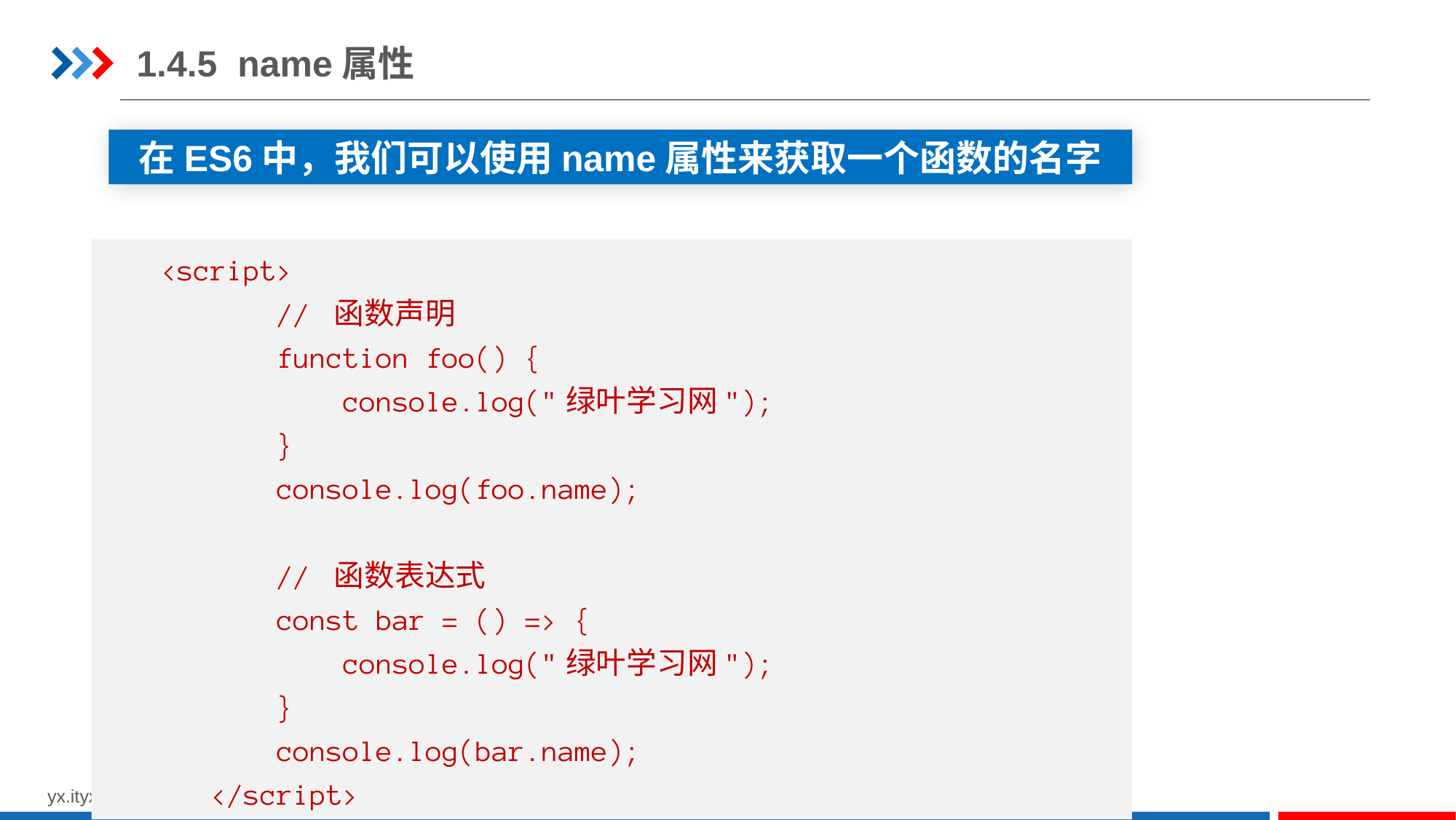

1.4.5  name属性
在ES6中，我们可以使用name属性来获取一个函数的名字
 <script>
        // 函数声明
        function foo() {
            console.log("绿叶学习网");
        }
        console.log(foo.name);

        // 函数表达式
        const bar = () => {
            console.log("绿叶学习网");
        }
        console.log(bar.name);
    </script>